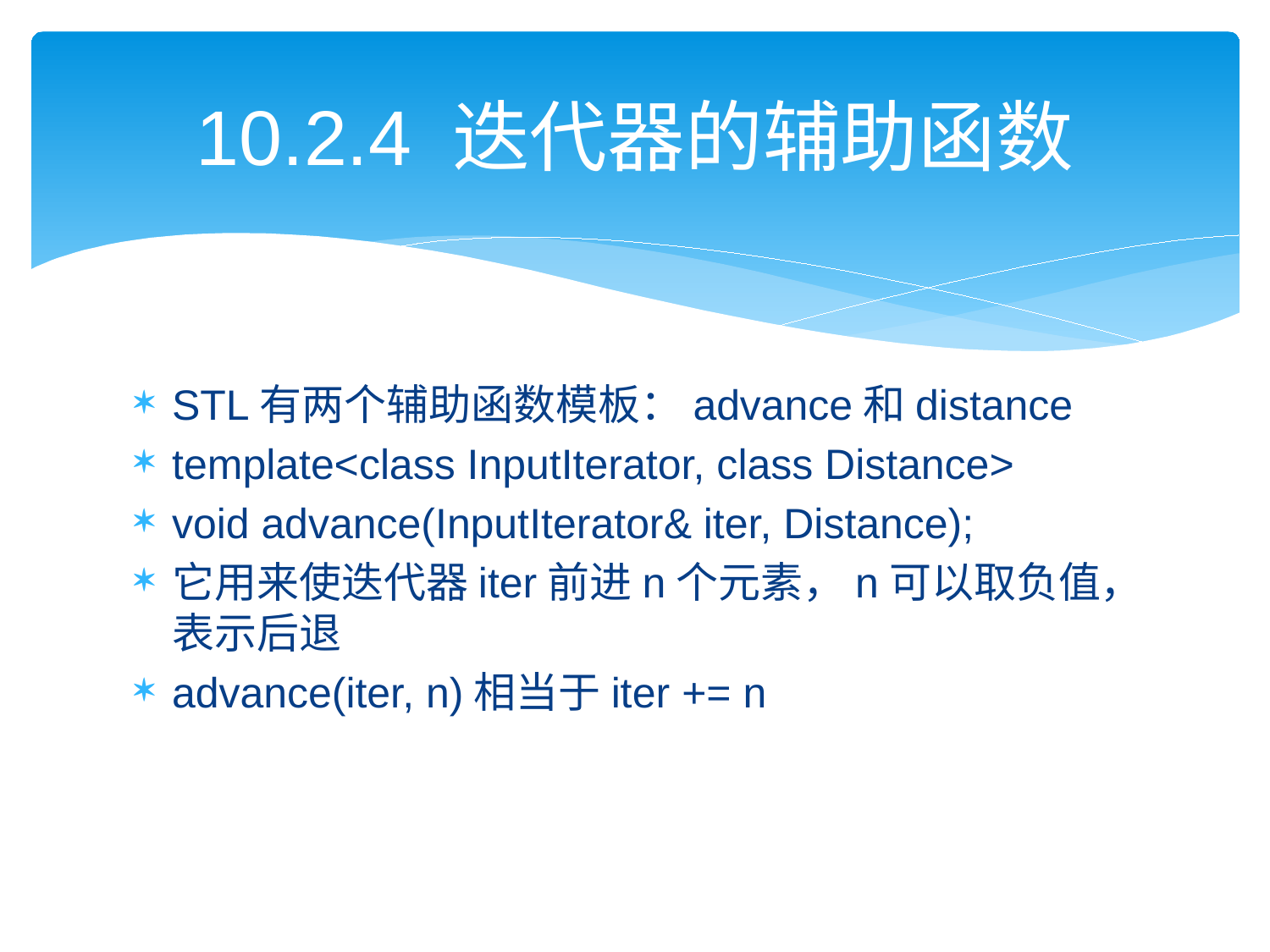

# 10.2.4 迭代器的辅助函数
STL有两个辅助函数模板：advance和distance
template<class InputIterator, class Distance>
void advance(InputIterator& iter, Distance);
它用来使迭代器iter前进n个元素，n可以取负值，表示后退
advance(iter, n)相当于iter += n